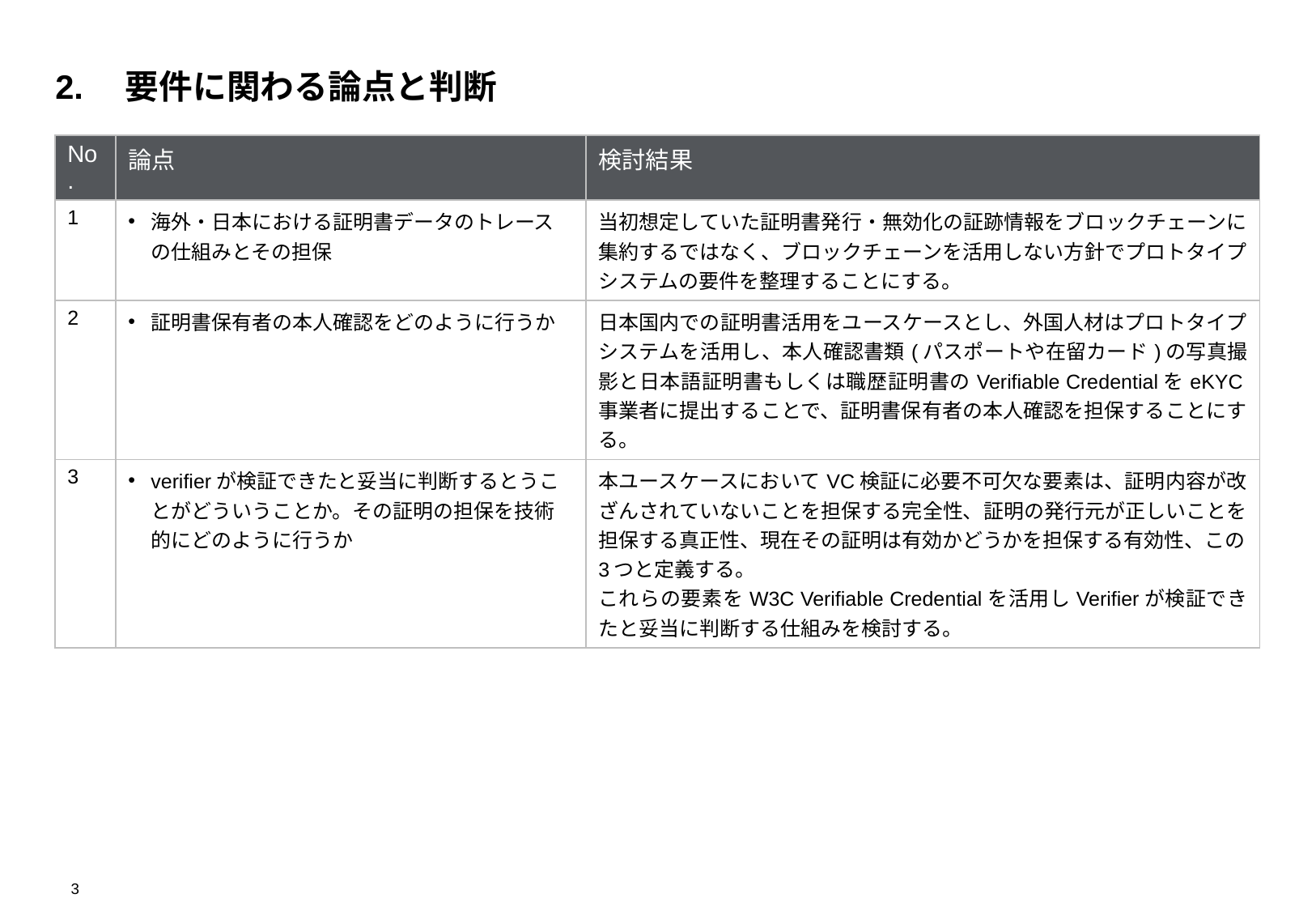

2.　要件に関わる論点と判断
| No. | 論点 | 検討結果 |
| --- | --- | --- |
| 1 | 海外・日本における証明書データのトレースの仕組みとその担保 | 当初想定していた証明書発行・無効化の証跡情報をブロックチェーンに集約するではなく、ブロックチェーンを活用しない方針でプロトタイプシステムの要件を整理することにする。 |
| 2 | 証明書保有者の本人確認をどのように行うか | 日本国内での証明書活用をユースケースとし、外国人材はプロトタイプシステムを活用し、本人確認書類(パスポートや在留カード)の写真撮影と日本語証明書もしくは職歴証明書のVerifiable CredentialをeKYC事業者に提出することで、証明書保有者の本人確認を担保することにする。 |
| 3 | verifierが検証できたと妥当に判断するとうことがどういうことか。その証明の担保を技術的にどのように行うか | 本ユースケースにおいてVC検証に必要不可欠な要素は、証明内容が改ざんされていないことを担保する完全性、証明の発行元が正しいことを担保する真正性、現在その証明は有効かどうかを担保する有効性、この3つと定義する。 これらの要素をW3C Verifiable Credentialを活用しVerifierが検証できたと妥当に判断する仕組みを検討する。 |
3